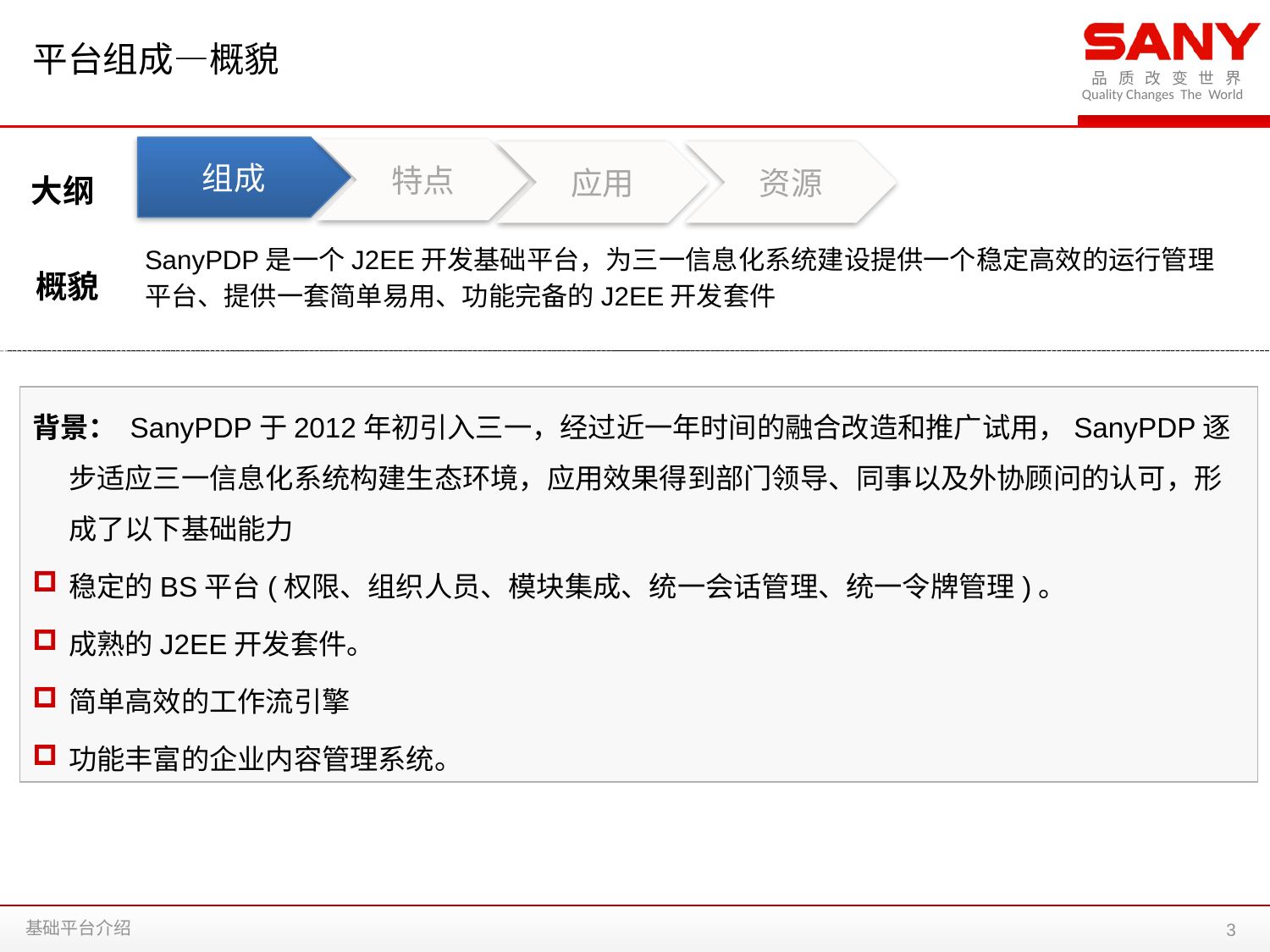

平台组成—概貌
大纲
组成
特点
应用
资源
概貌
SanyPDP是一个J2EE开发基础平台，为三一信息化系统建设提供一个稳定高效的运行管理平台、提供一套简单易用、功能完备的J2EE开发套件

背景： SanyPDP于2012年初引入三一，经过近一年时间的融合改造和推广试用，SanyPDP逐步适应三一信息化系统构建生态环境，应用效果得到部门领导、同事以及外协顾问的认可，形成了以下基础能力
稳定的BS平台(权限、组织人员、模块集成、统一会话管理、统一令牌管理)。
成熟的J2EE开发套件。
简单高效的工作流引擎
功能丰富的企业内容管理系统。
3
基础平台介绍